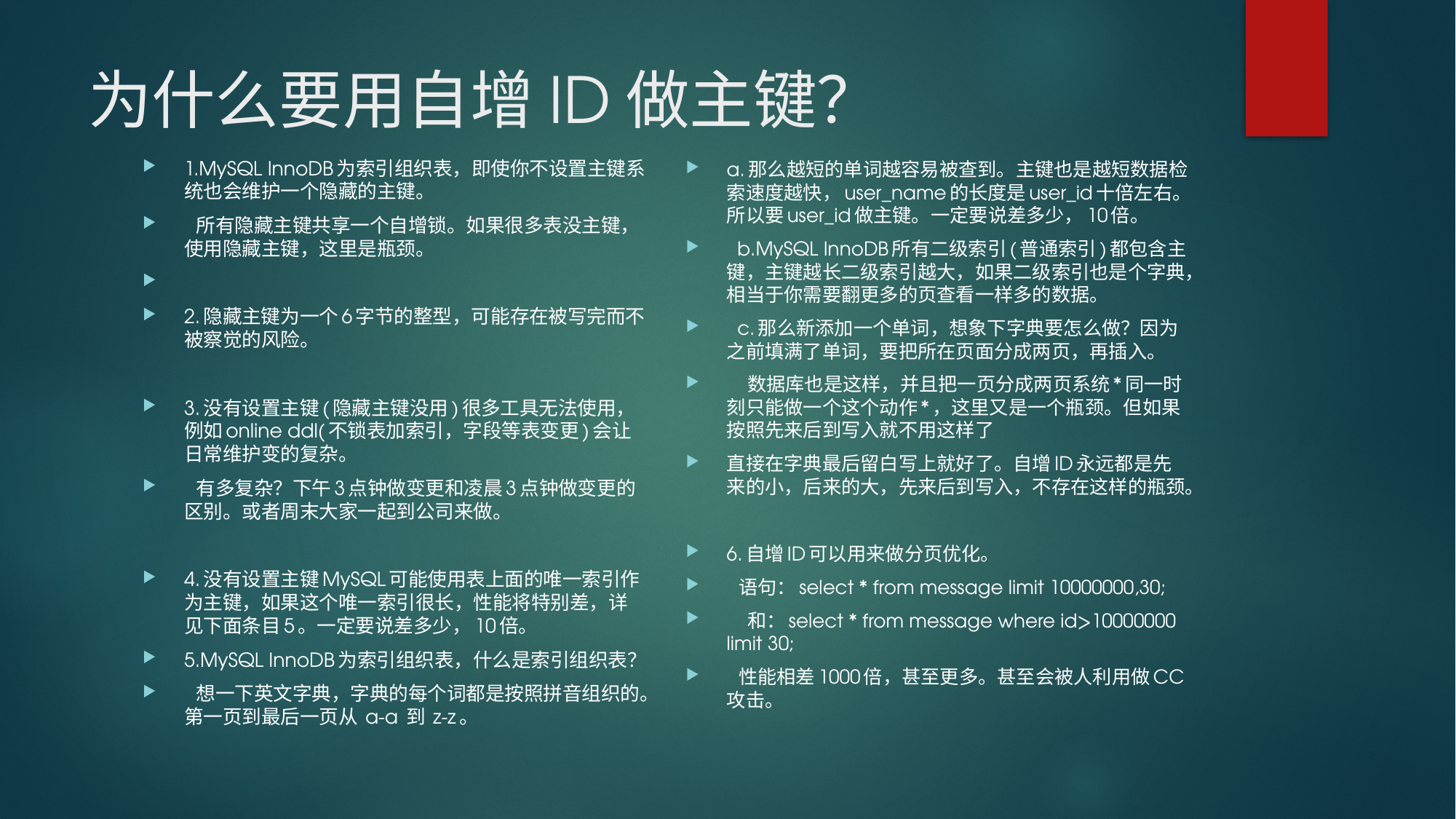

# 为什么要用自增ID做主键？
1.MySQL InnoDB为索引组织表，即使你不设置主键系统也会维护一个隐藏的主键。
  所有隐藏主键共享一个自增锁。如果很多表没主键，使用隐藏主键，这里是瓶颈。

2.隐藏主键为一个6字节的整型，可能存在被写完而不被察觉的风险。

3.没有设置主键(隐藏主键没用)很多工具无法使用，例如online ddl(不锁表加索引，字段等表变更)会让日常维护变的复杂。
  有多复杂？下午3点钟做变更和凌晨3点钟做变更的区别。或者周末大家一起到公司来做。

4.没有设置主键MySQL可能使用表上面的唯一索引作为主键，如果这个唯一索引很长，性能将特别差，详见下面条目5。一定要说差多少，10倍。
5.MySQL InnoDB为索引组织表，什么是索引组织表？
  想一下英文字典，字典的每个词都是按照拼音组织的。第一页到最后一页从 a-a 到 z-z。

a.那么越短的单词越容易被查到。主键也是越短数据检索速度越快，user_name的长度是user_id十倍左右。所以要user_id做主键。一定要说差多少，10倍。
  b.MySQL InnoDB所有二级索引(普通索引)都包含主键，主键越长二级索引越大，如果二级索引也是个字典，相当于你需要翻更多的页查看一样多的数据。
  c.那么新添加一个单词，想象下字典要怎么做？因为之前填满了单词，要把所在页面分成两页，再插入。
    数据库也是这样，并且把一页分成两页系统*同一时刻只能做一个这个动作*，这里又是一个瓶颈。但如果按照先来后到写入就不用这样了
直接在字典最后留白写上就好了。自增ID永远都是先来的小，后来的大，先来后到写入，不存在这样的瓶颈。

6.自增ID可以用来做分页优化。
  语句：select * from message limit 10000000,30;
    和：select * from message where id>10000000 limit 30;
  性能相差1000倍，甚至更多。甚至会被人利用做CC攻击。